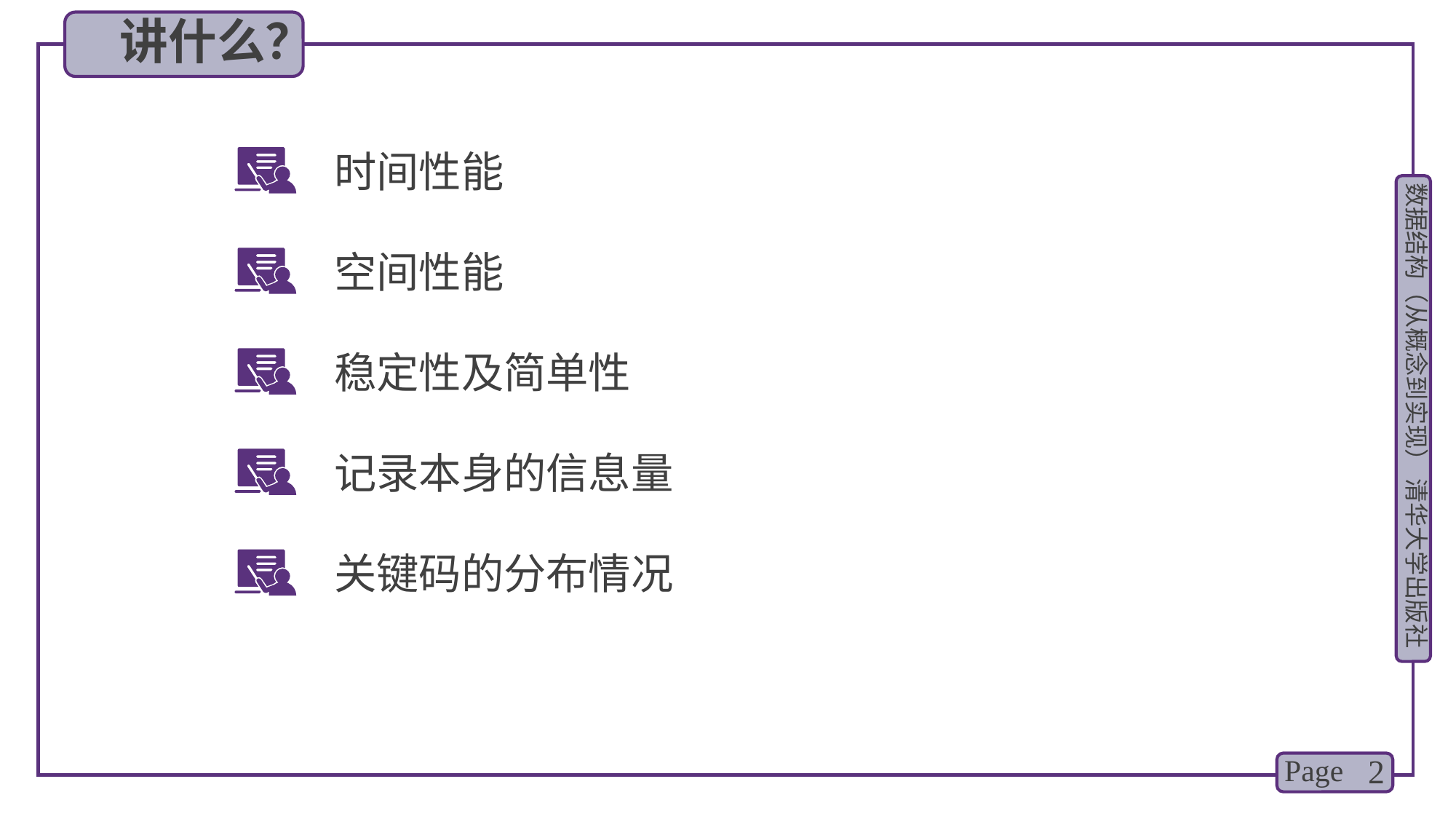

讲什么？

时间性能

空间性能

稳定性及简单性

记录本身的信息量

关键码的分布情况